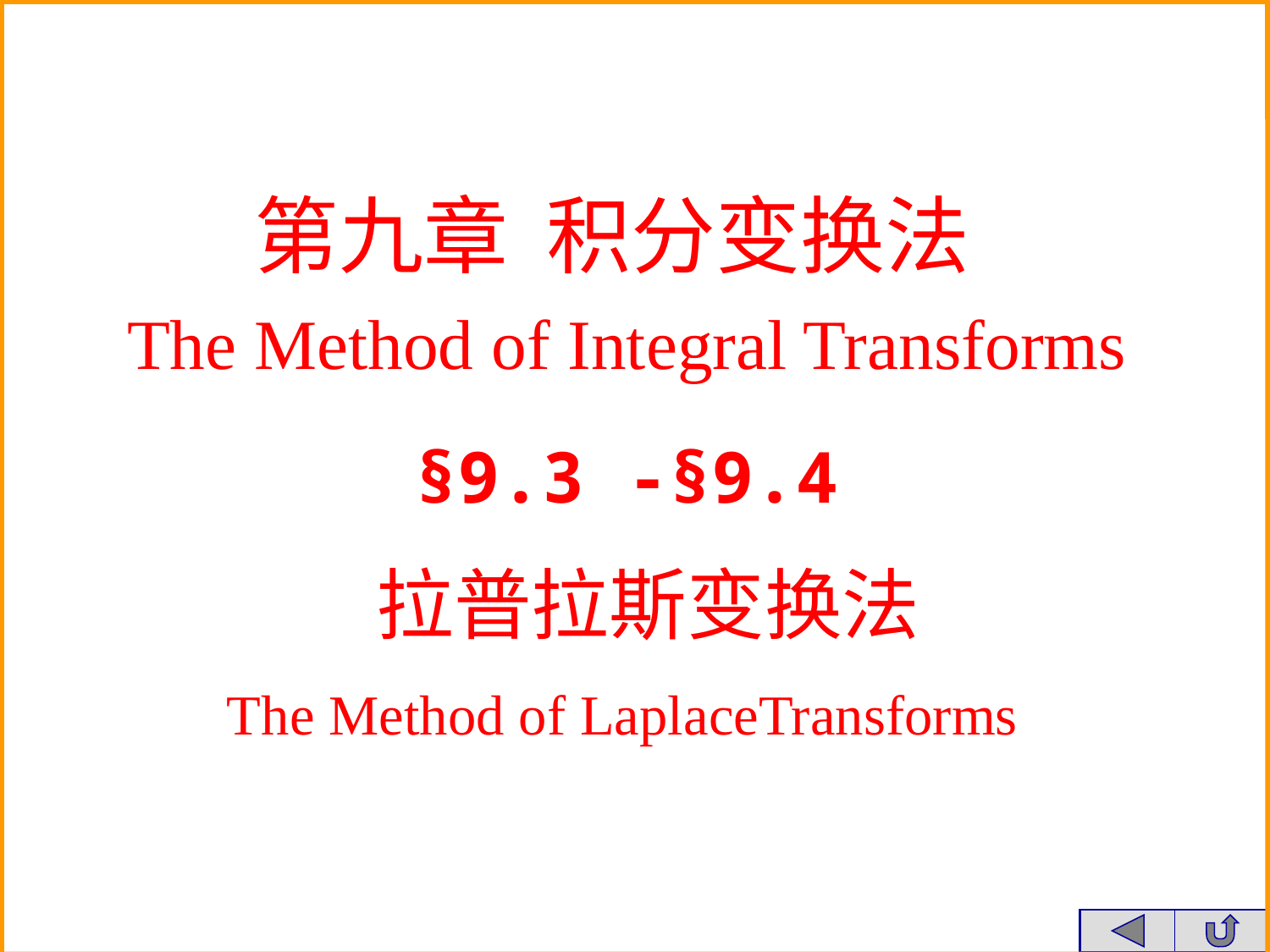

第九章  积分变换法
The Method of Integral Transforms

§9.3 -§9.4
拉普拉斯变换法
The Method of LaplaceTransforms